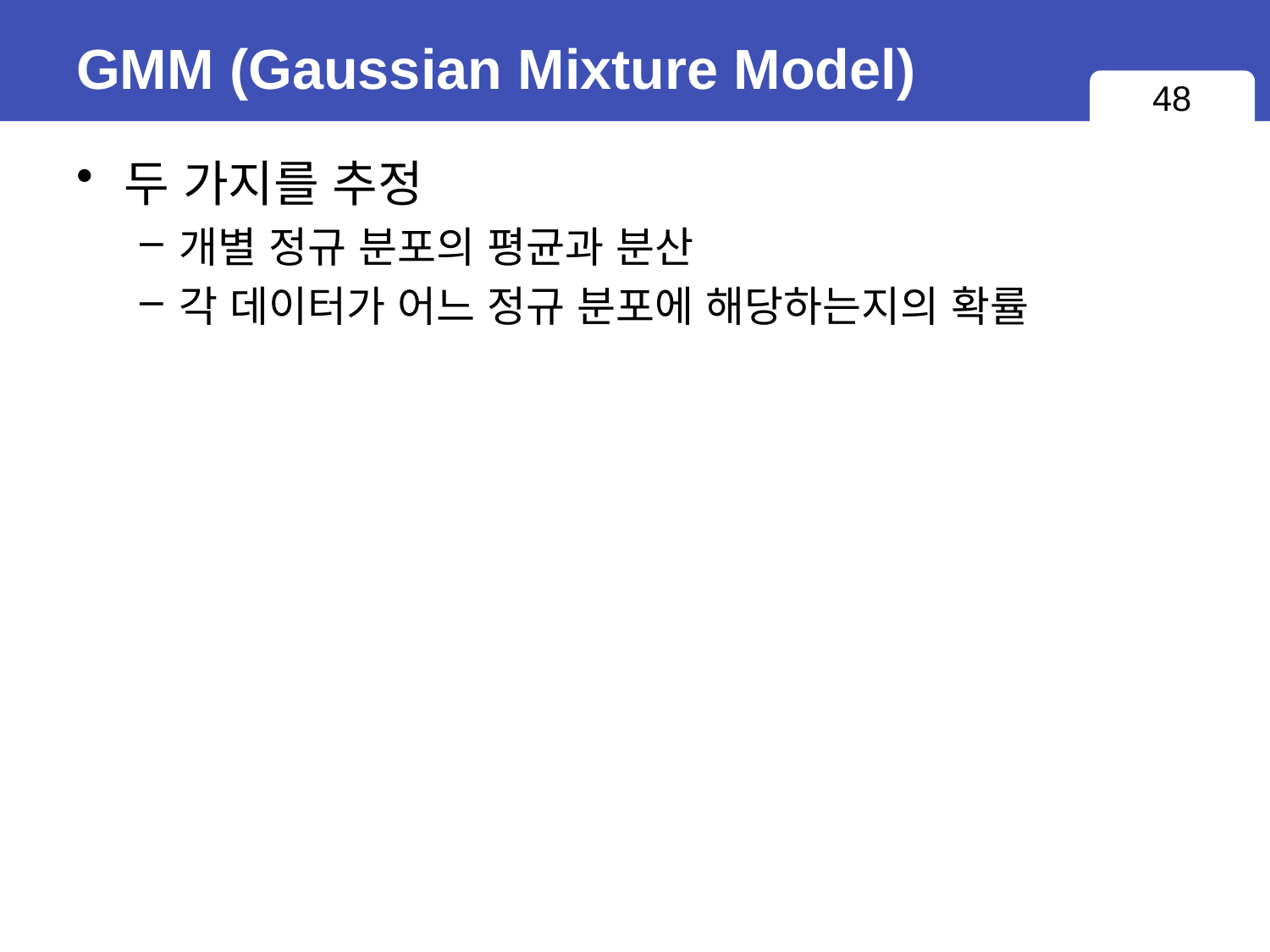

# GMM (Gaussian Mixture Model)
48
두 가지를 추정
개별 정규 분포의 평균과 분산
각 데이터가 어느 정규 분포에 해당하는지의 확률